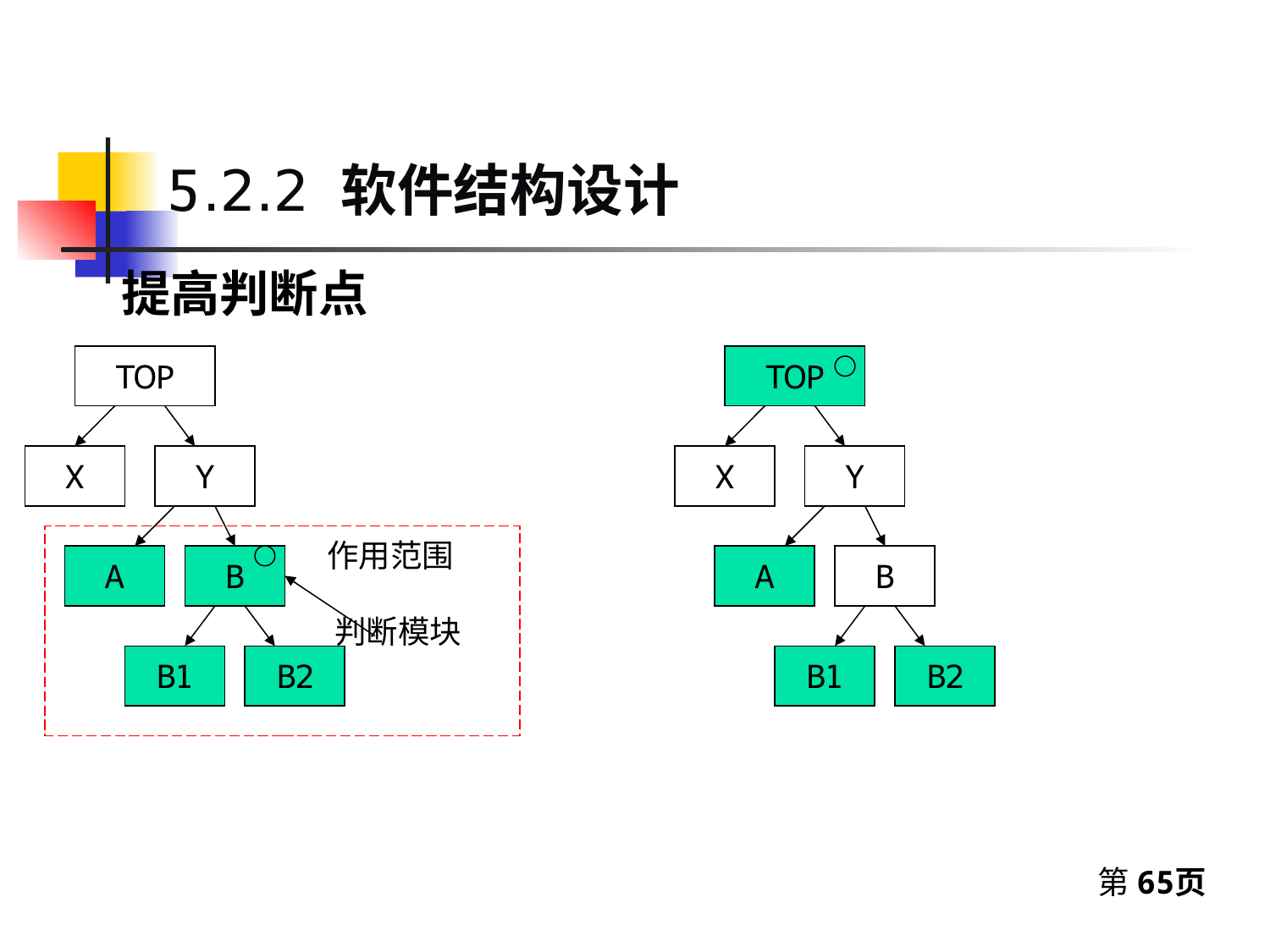

# 5.2.2 软件结构设计
提高判断点

TOP

X
Y

                             作用范围

                               判断模块

A
B

B1
B2
TOP

X
Y

A
B

B1
B2